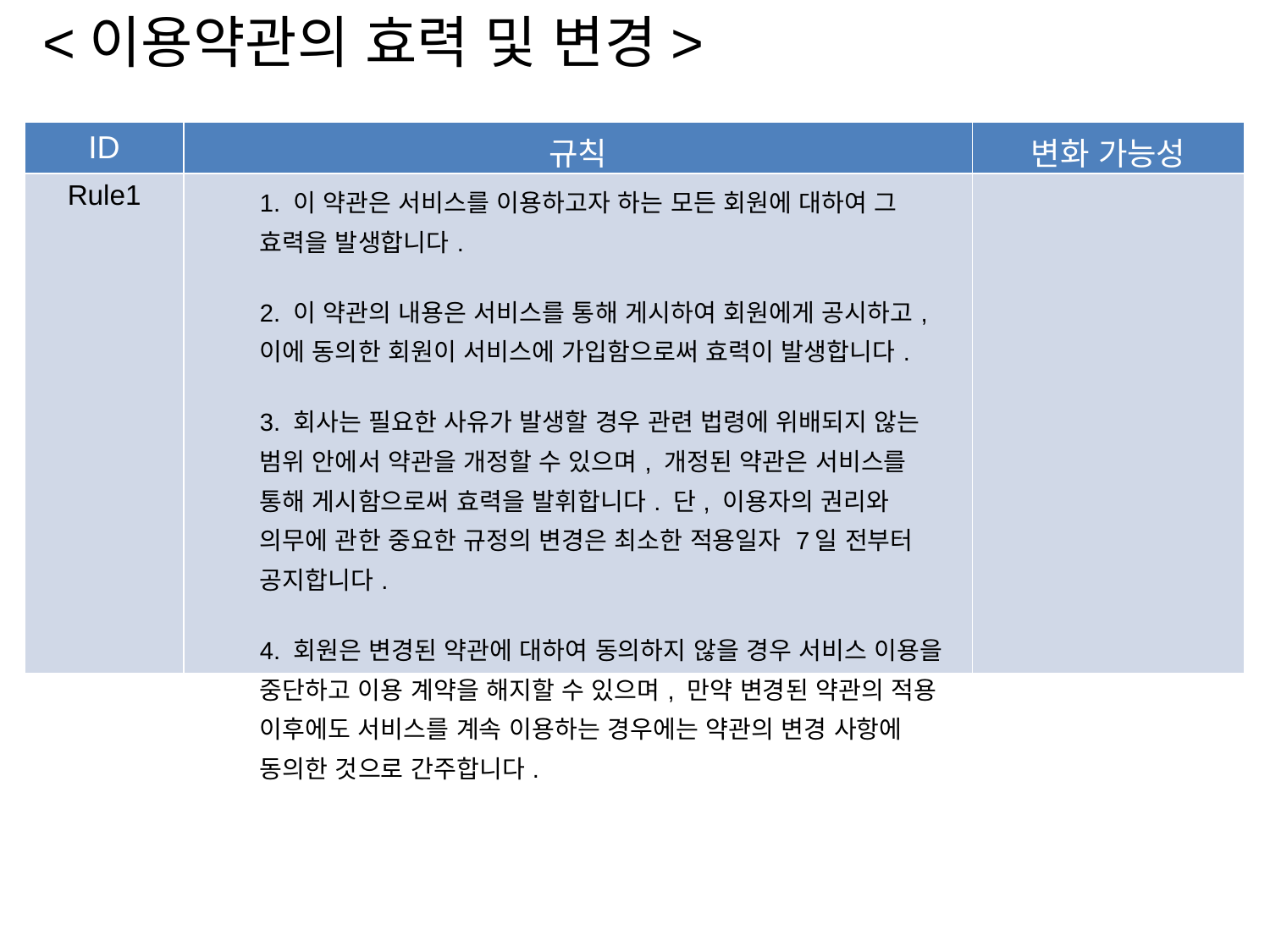

<이용약관의 효력 및 변경>
| ID | 규칙 | 변화 가능성 |
| --- | --- | --- |
| Rule1 | 1. 이 약관은 서비스를 이용하고자 하는 모든 회원에 대하여 그 효력을 발생합니다. 2. 이 약관의 내용은 서비스를 통해 게시하여 회원에게 공시하고, 이에 동의한 회원이 서비스에 가입함으로써 효력이 발생합니다. 3. 회사는 필요한 사유가 발생할 경우 관련 법령에 위배되지 않는 범위 안에서 약관을 개정할 수 있으며, 개정된 약관은 서비스를 통해 게시함으로써 효력을 발휘합니다. 단, 이용자의 권리와 의무에 관한 중요한 규정의 변경은 최소한 적용일자 7일 전부터 공지합니다. 4. 회원은 변경된 약관에 대하여 동의하지 않을 경우 서비스 이용을 중단하고 이용 계약을 해지할 수 있으며, 만약 변경된 약관의 적용 이후에도 서비스를 계속 이용하는 경우에는 약관의 변경 사항에 동의한 것으로 간주합니다. |  |